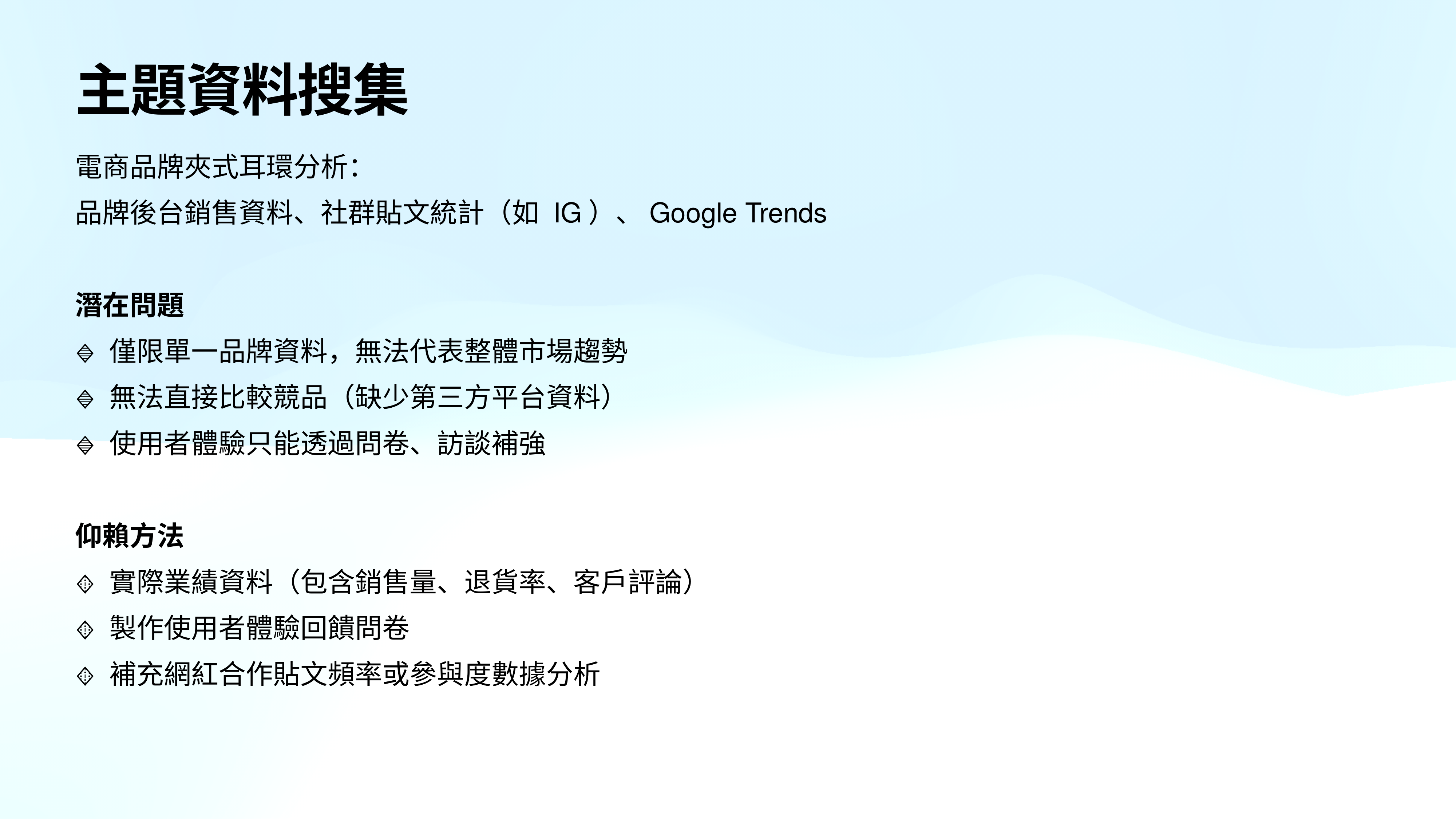

# 主題資料搜集
電商品牌夾式耳環分析：
品牌後台銷售資料、社群貼文統計（如 IG）、Google Trends

潛在問題
🔹 僅限單一品牌資料，無法代表整體市場趨勢
🔹 無法直接比較競品（缺少第三方平台資料）
🔹 使用者體驗只能透過問卷、訪談補強

仰賴方法
🔸 實際業績資料（包含銷售量、退貨率、客戶評論）
🔸 製作使用者體驗回饋問卷
🔸 補充網紅合作貼文頻率或參與度數據分析